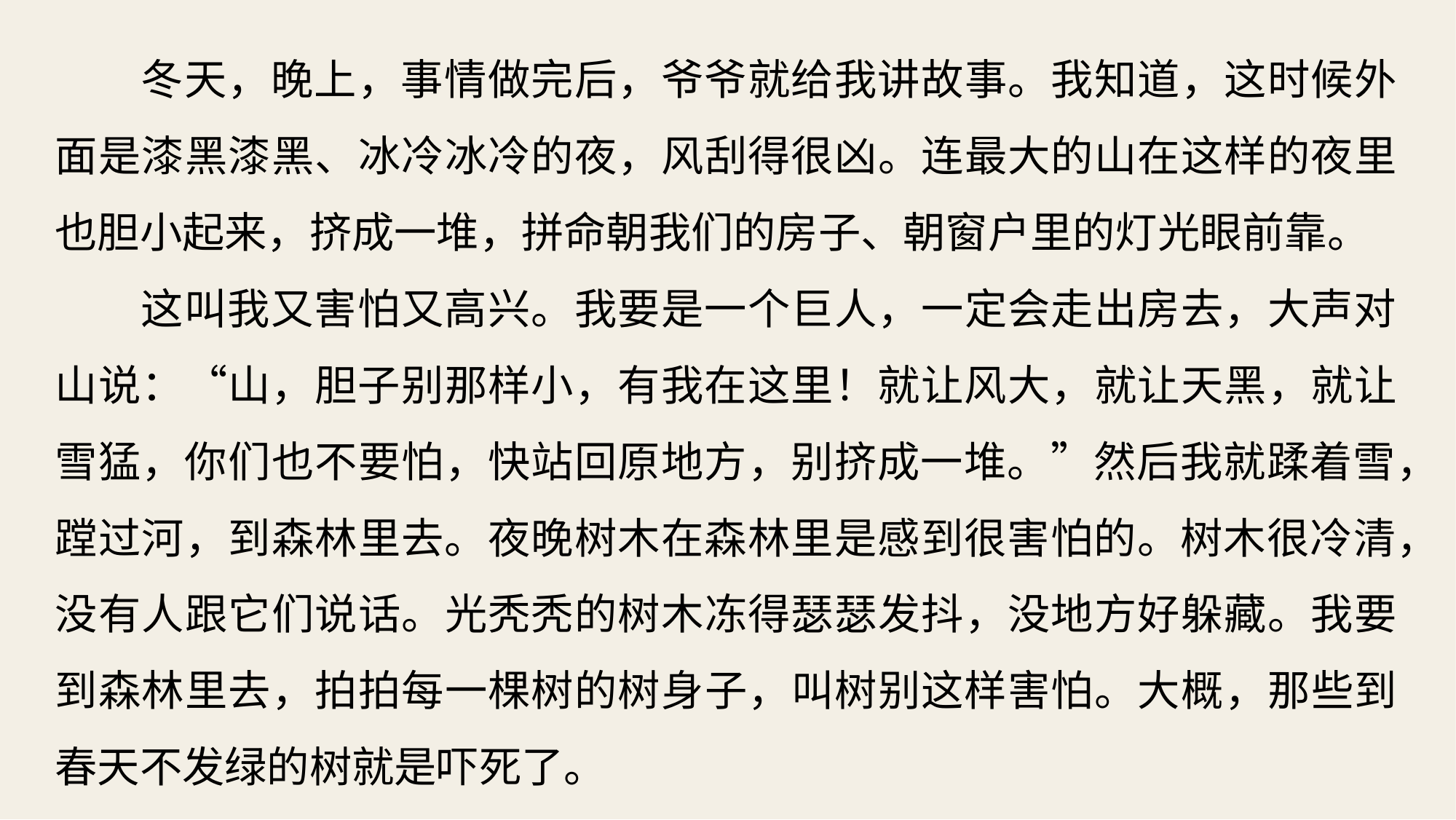

冬天，晚上，事情做完后，爷爷就给我讲故事。我知道，这时候外面是漆黑漆黑、冰冷冰冷的夜，风刮得很凶。连最大的山在这样的夜里也胆小起来，挤成一堆，拼命朝我们的房子、朝窗户里的灯光眼前靠。
这叫我又害怕又高兴。我要是一个巨人，一定会走出房去，大声对山说：“山，胆子别那样小，有我在这里！就让风大，就让天黑，就让雪猛，你们也不要怕，快站回原地方，别挤成一堆。”然后我就蹂着雪，蹚过河，到森林里去。夜晚树木在森林里是感到很害怕的。树木很冷清，没有人跟它们说话。光秃秃的树木冻得瑟瑟发抖，没地方好躲藏。我要到森林里去，拍拍每一棵树的树身子，叫树别这样害怕。大概，那些到春天不发绿的树就是吓死了。